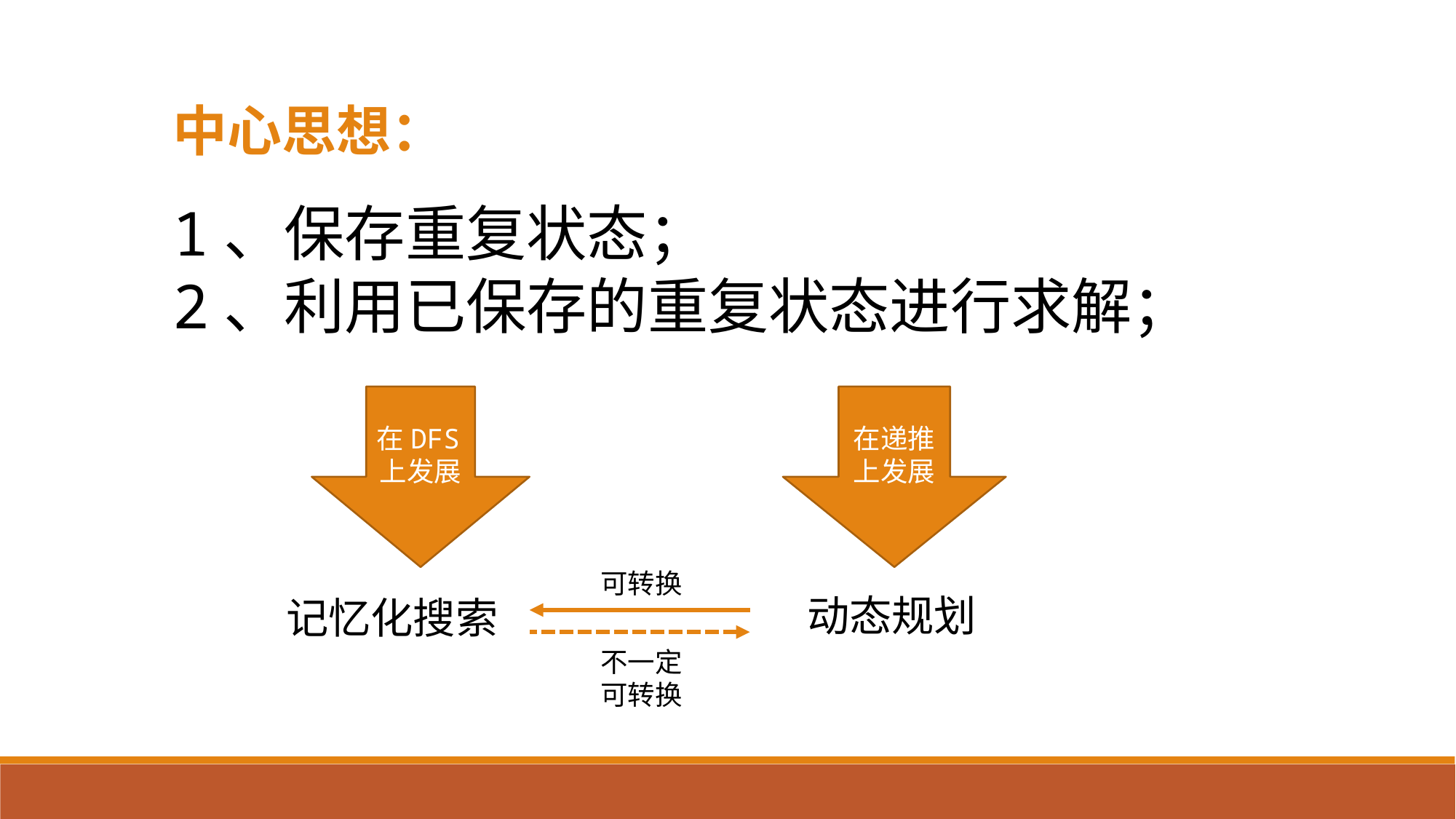

中心思想：

1、保存重复状态；
2、利用已保存的重复状态进行求解；
在DFS上发展
在递推上发展
可转换
动态规划
记忆化搜索
不一定可转换